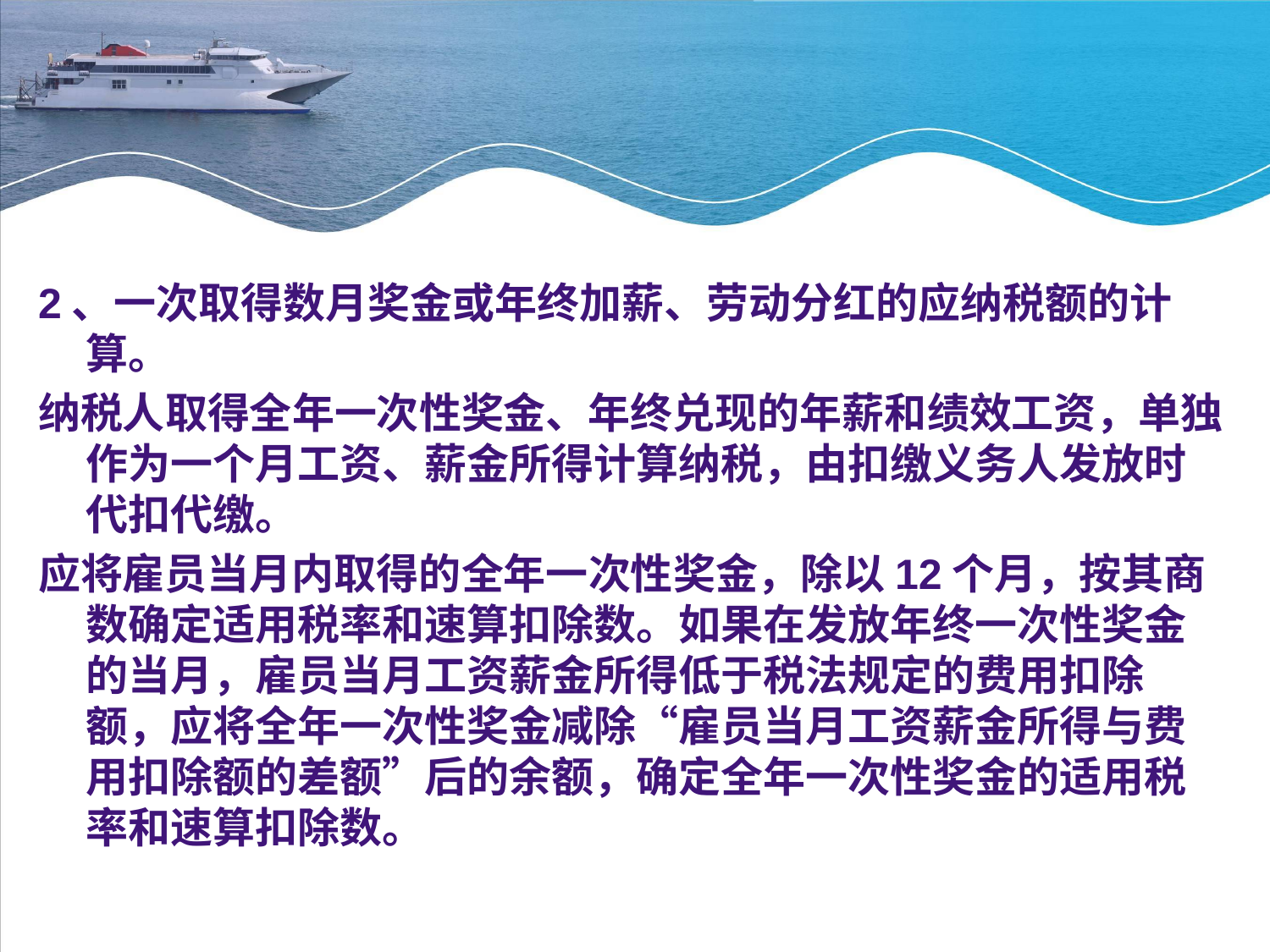

2、一次取得数月奖金或年终加薪、劳动分红的应纳税额的计算。
纳税人取得全年一次性奖金、年终兑现的年薪和绩效工资，单独作为一个月工资、薪金所得计算纳税，由扣缴义务人发放时代扣代缴。
应将雇员当月内取得的全年一次性奖金，除以12个月，按其商数确定适用税率和速算扣除数。如果在发放年终一次性奖金的当月，雇员当月工资薪金所得低于税法规定的费用扣除额，应将全年一次性奖金减除“雇员当月工资薪金所得与费用扣除额的差额”后的余额，确定全年一次性奖金的适用税率和速算扣除数。